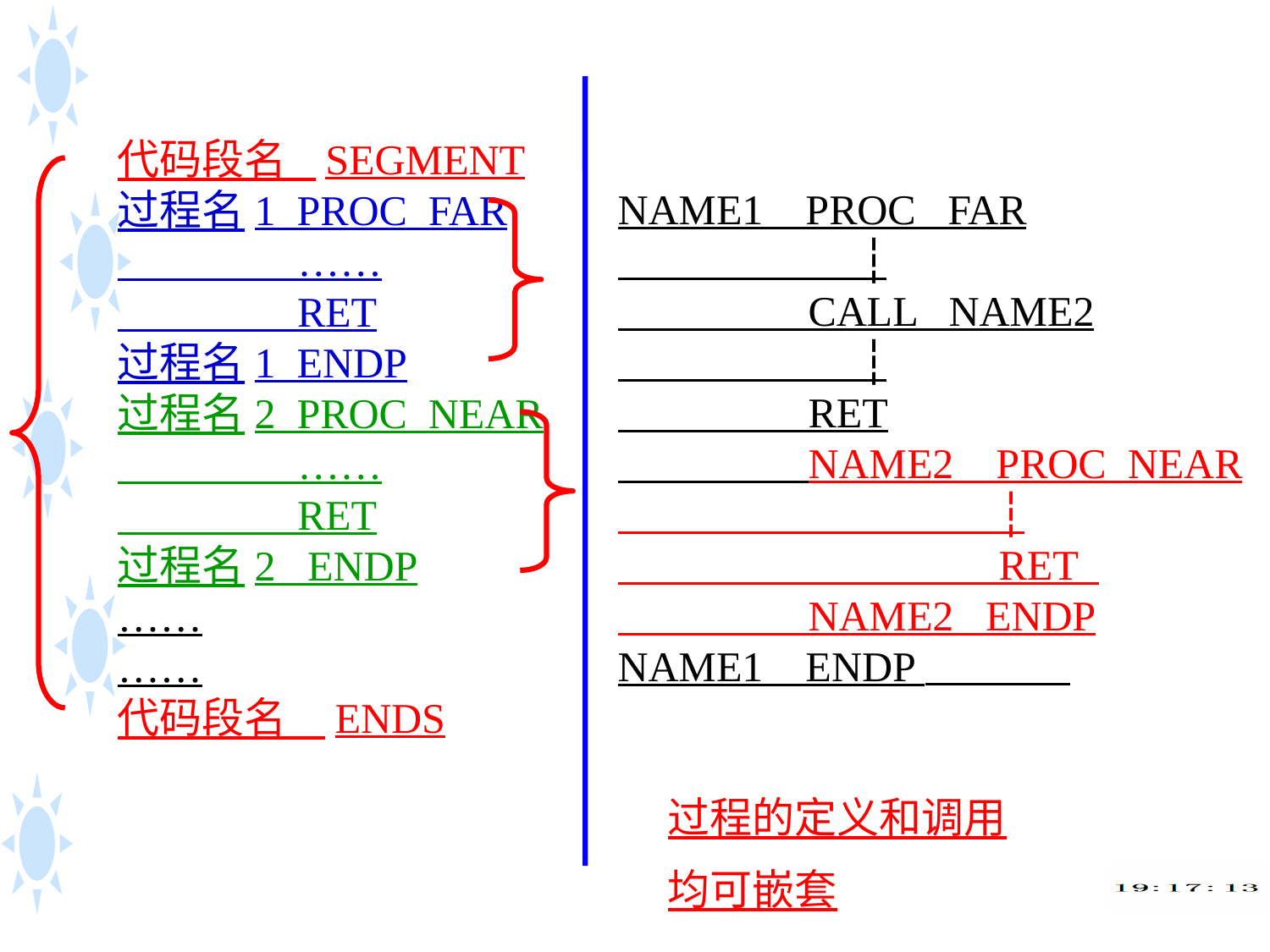

代码段名   SEGMENT
过程名1  PROC  FAR
                 ……
                 RET
过程名1  ENDP
过程名2  PROC  NEAR
                 ……
                 RET
过程名2   ENDP
……
……
代码段名    ENDS

NAME1    PROC   FAR
                       ┆
                  CALL   NAME2
                       ┆
                  RET
                  NAME2    PROC  NEAR
                                    ┆
                                    RET
                  NAME2   ENDP
NAME1    ENDP

过程的定义和调用
均可嵌套
75